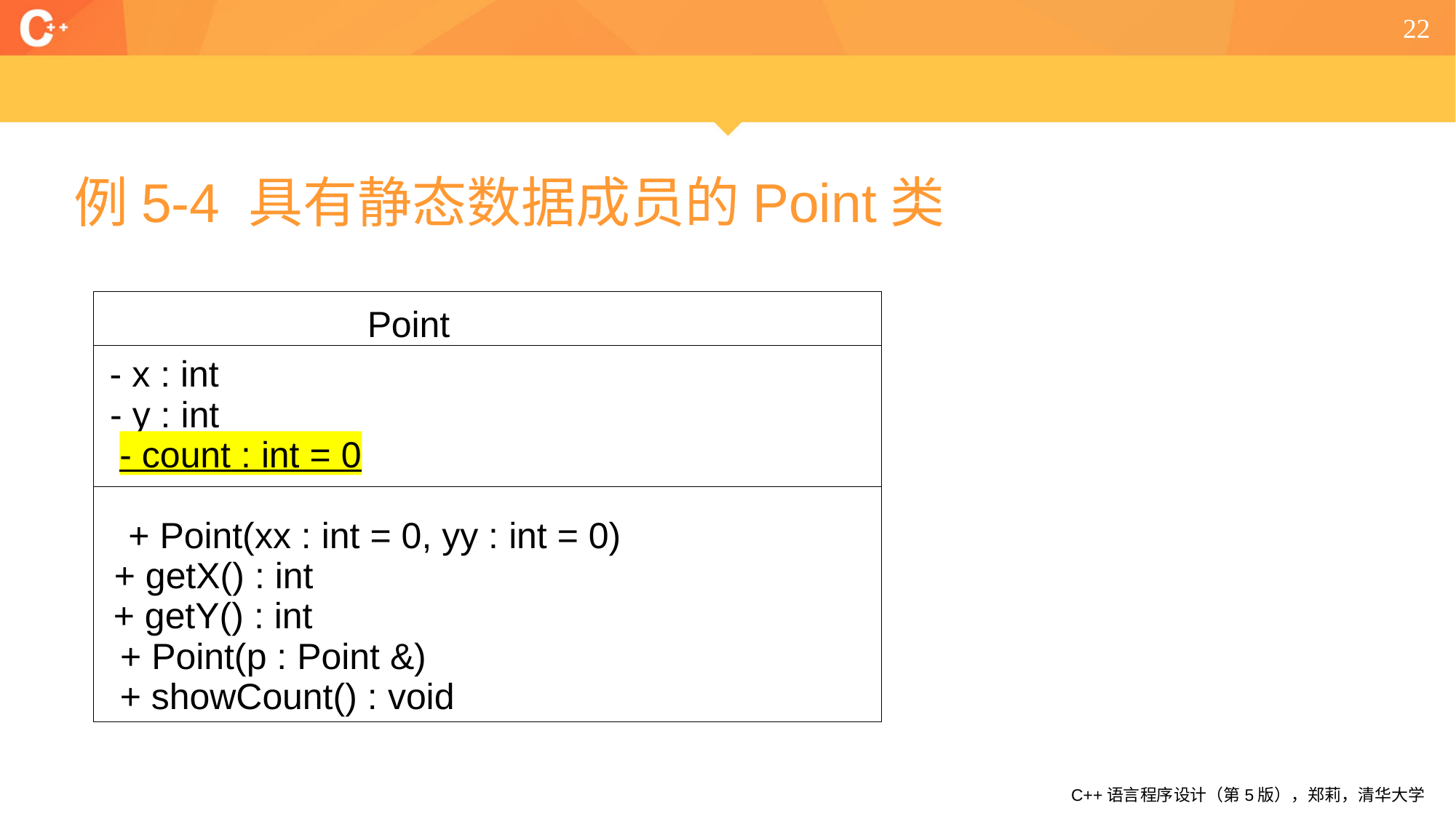

22
# 例5-4 具有静态数据成员的Point类

Point

- x : int
- y : int
- count : int = 0

+ Point(xx : int = 0, yy : int = 0)
+ getX() : int
+ getY() : int
+ Point(p : Point &)
+ showCount() : void